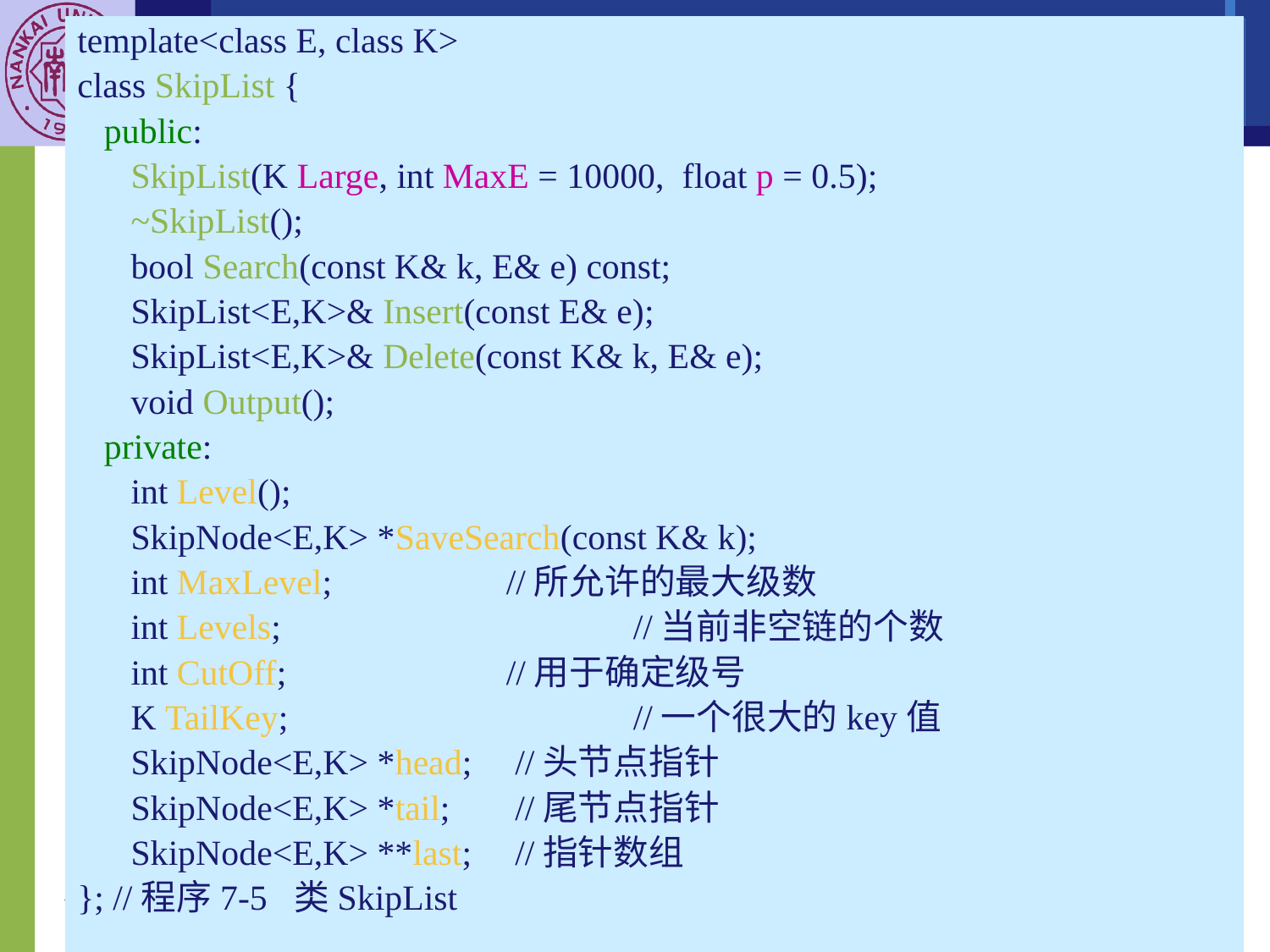

template<class E, class K>
class SkipList {
   public:
      SkipList(K Large, int MaxE = 10000,  float p = 0.5);
      ~SkipList();
      bool Search(const K& k, E& e) const;
      SkipList<E,K>& Insert(const E& e);
      SkipList<E,K>& Delete(const K& k, E& e);
      void Output();
   private:
      int Level();
      SkipNode<E,K> *SaveSearch(const K& k);
      int MaxLevel; 		//所允许的最大级数
      int Levels; 			//当前非空链的个数
      int CutOff; 		//用于确定级号
      K TailKey; 		 	//一个很大的key值
      SkipNode<E,K> *head; 	 //头节点指针
      SkipNode<E,K> *tail;	 //尾节点指针
      SkipNode<E,K> **last; 	 //指针数组
}; //程序7-5  类SkipList
7.3.5  类SkipList
35